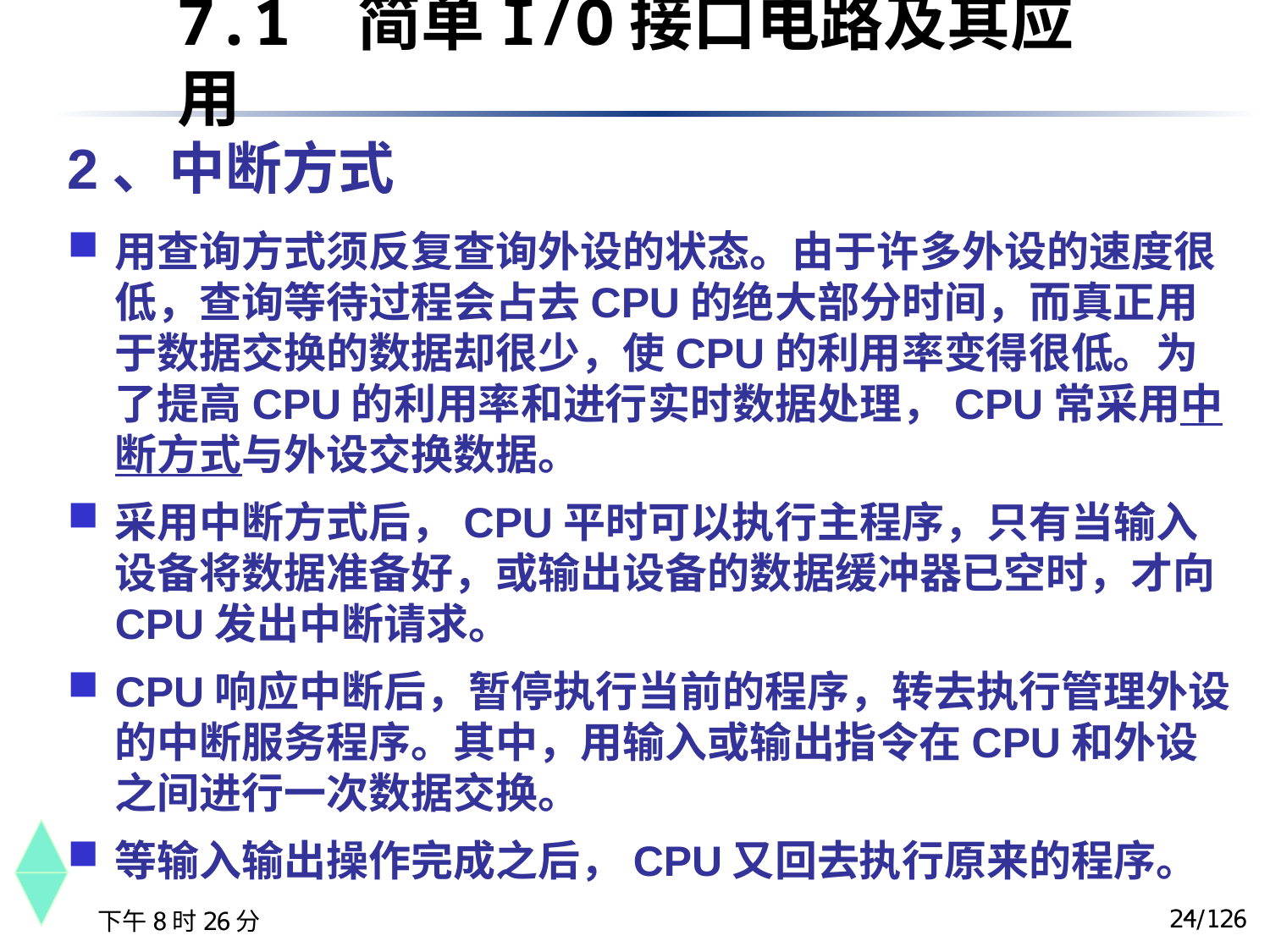

7.1	 简单I/O接口电路及其应用
2、中断方式
用查询方式须反复查询外设的状态。由于许多外设的速度很低，查询等待过程会占去CPU的绝大部分时间，而真正用于数据交换的数据却很少，使CPU的利用率变得很低。为了提高CPU的利用率和进行实时数据处理，CPU常采用中断方式与外设交换数据。
采用中断方式后，CPU平时可以执行主程序，只有当输入设备将数据准备好，或输出设备的数据缓冲器已空时，才向CPU发出中断请求。
CPU响应中断后，暂停执行当前的程序，转去执行管理外设的中断服务程序。其中，用输入或输出指令在CPU和外设之间进行一次数据交换。
等输入输出操作完成之后，CPU又回去执行原来的程序。
24/126
下午8时26分